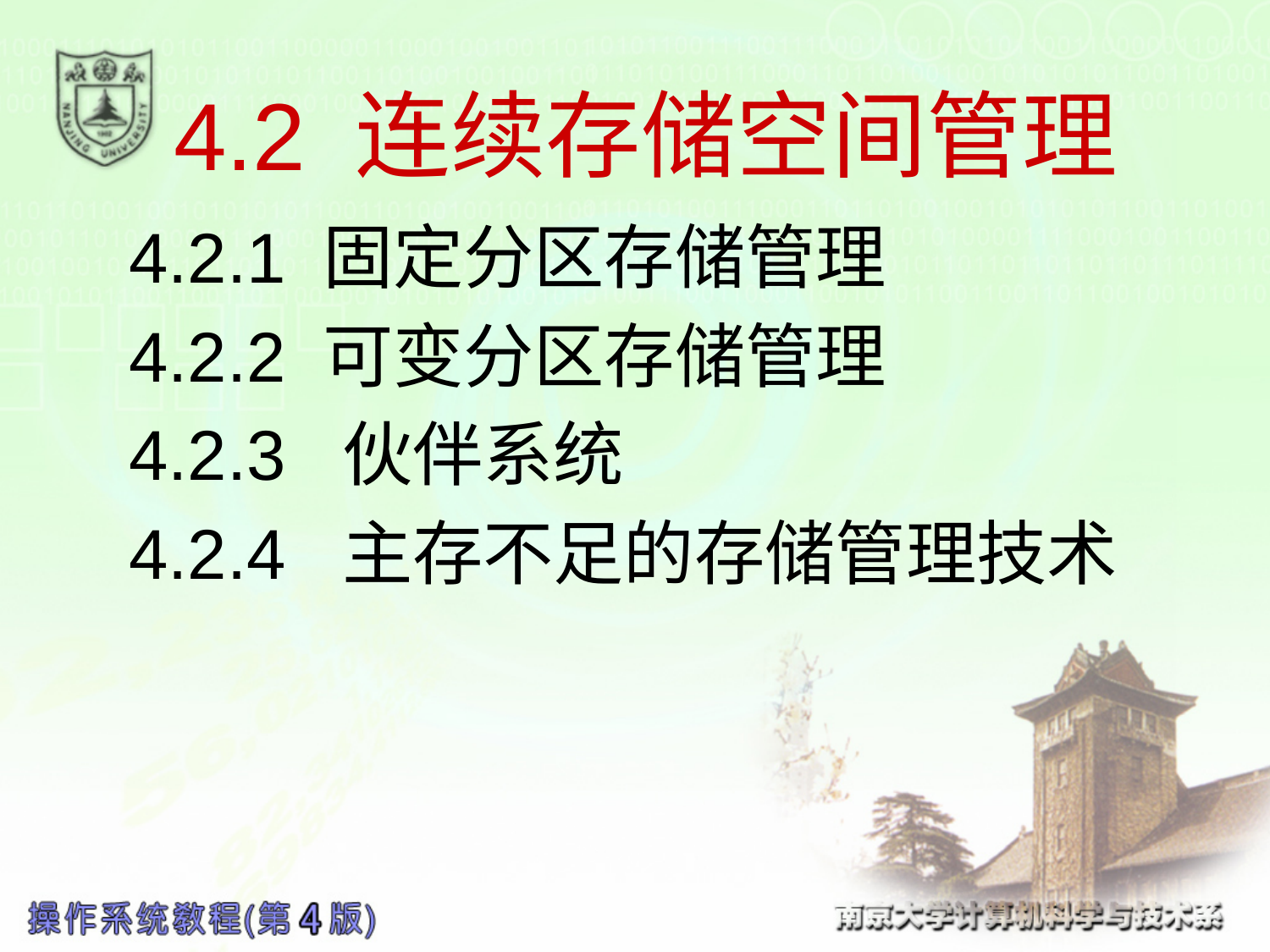

# 4.2 连续存储空间管理
4.2.1 固定分区存储管理
4.2.2 可变分区存储管理
4.2.3  伙伴系统
4.2.4  主存不足的存储管理技术